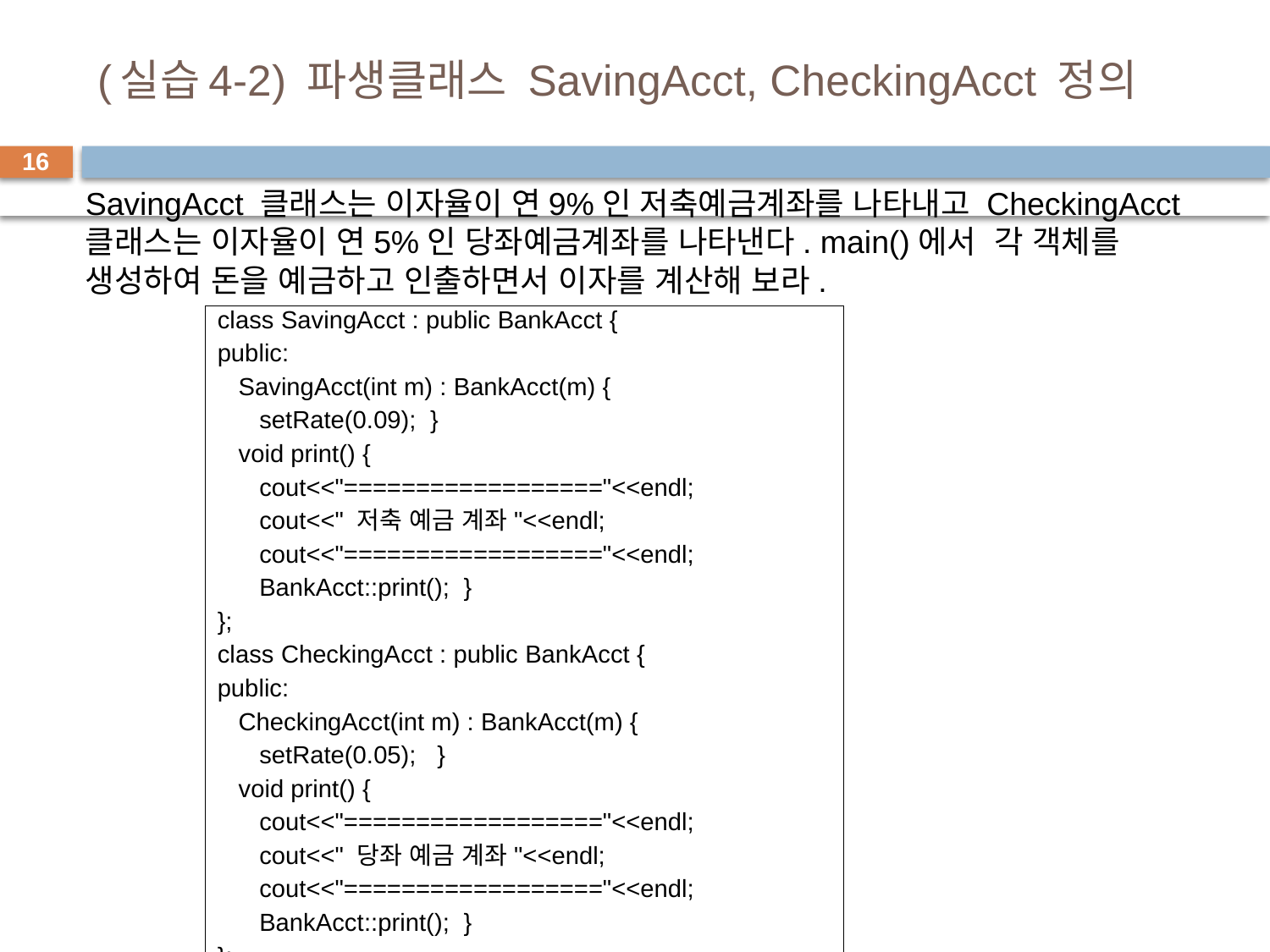

# (실습4-2) 파생클래스 SavingAcct, CheckingAcct 정의
16
SavingAcct 클래스는 이자율이 연9%인 저축예금계좌를 나타내고 CheckingAcct 클래스는 이자율이 연5%인 당좌예금계좌를 나타낸다. main()에서  각 객체를 생성하여 돈을 예금하고 인출하면서 이자를 계산해 보라.
class SavingAcct : public BankAcct {
public:
   SavingAcct(int m) : BankAcct(m) {
      setRate(0.09);  }
   void print() {
      cout<<"=================="<<endl;
      cout<<" 저축 예금 계좌"<<endl;
      cout<<"=================="<<endl;
      BankAcct::print();  }
};
class CheckingAcct : public BankAcct {
public:
   CheckingAcct(int m) : BankAcct(m) {
      setRate(0.05);   }
   void print() {
      cout<<"=================="<<endl;
      cout<<" 당좌 예금 계좌"<<endl;
      cout<<"=================="<<endl;
      BankAcct::print();  }
};